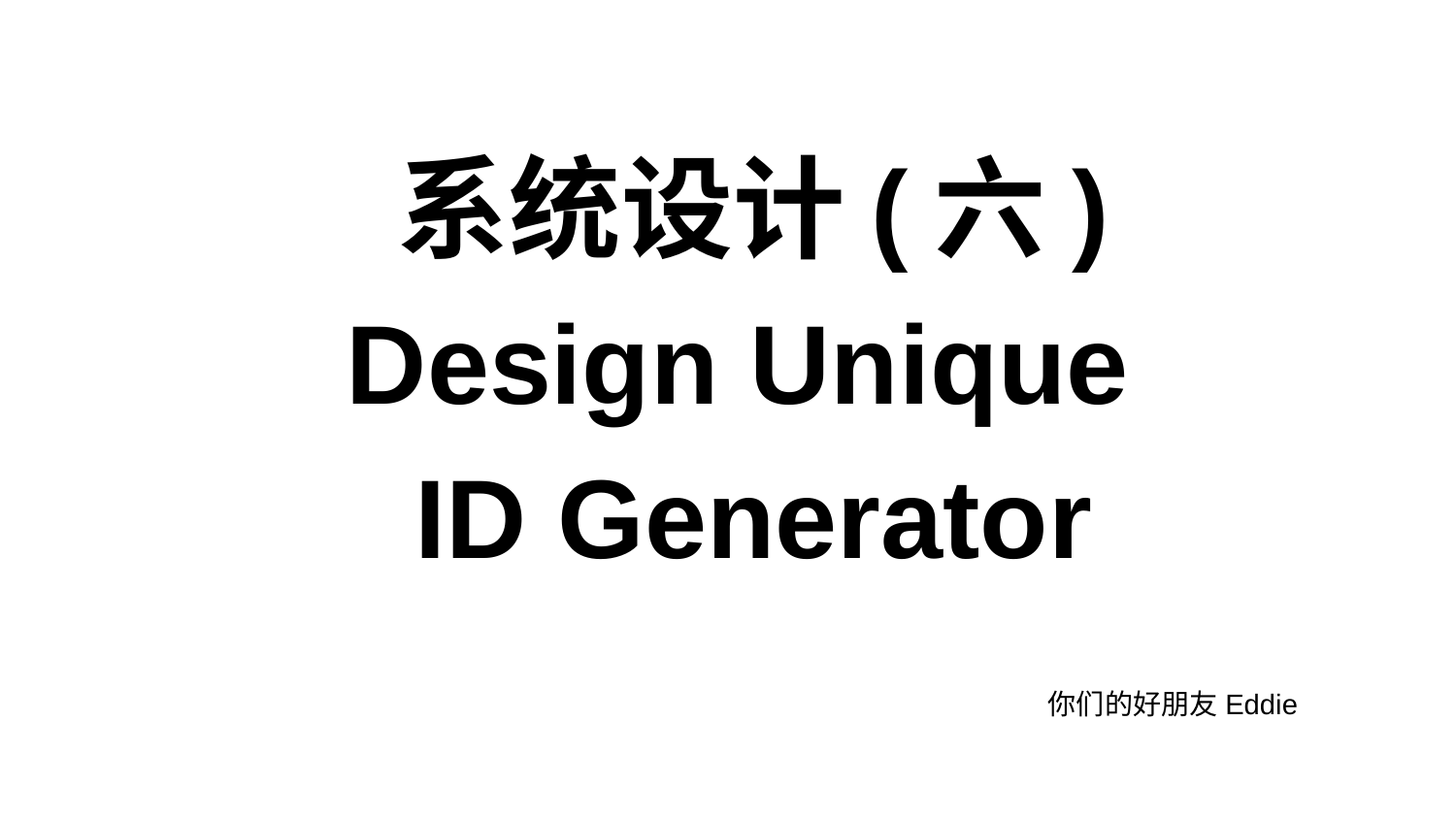

# 系统设计(六)
Design Unique
ID Generator
你们的好朋友Eddie